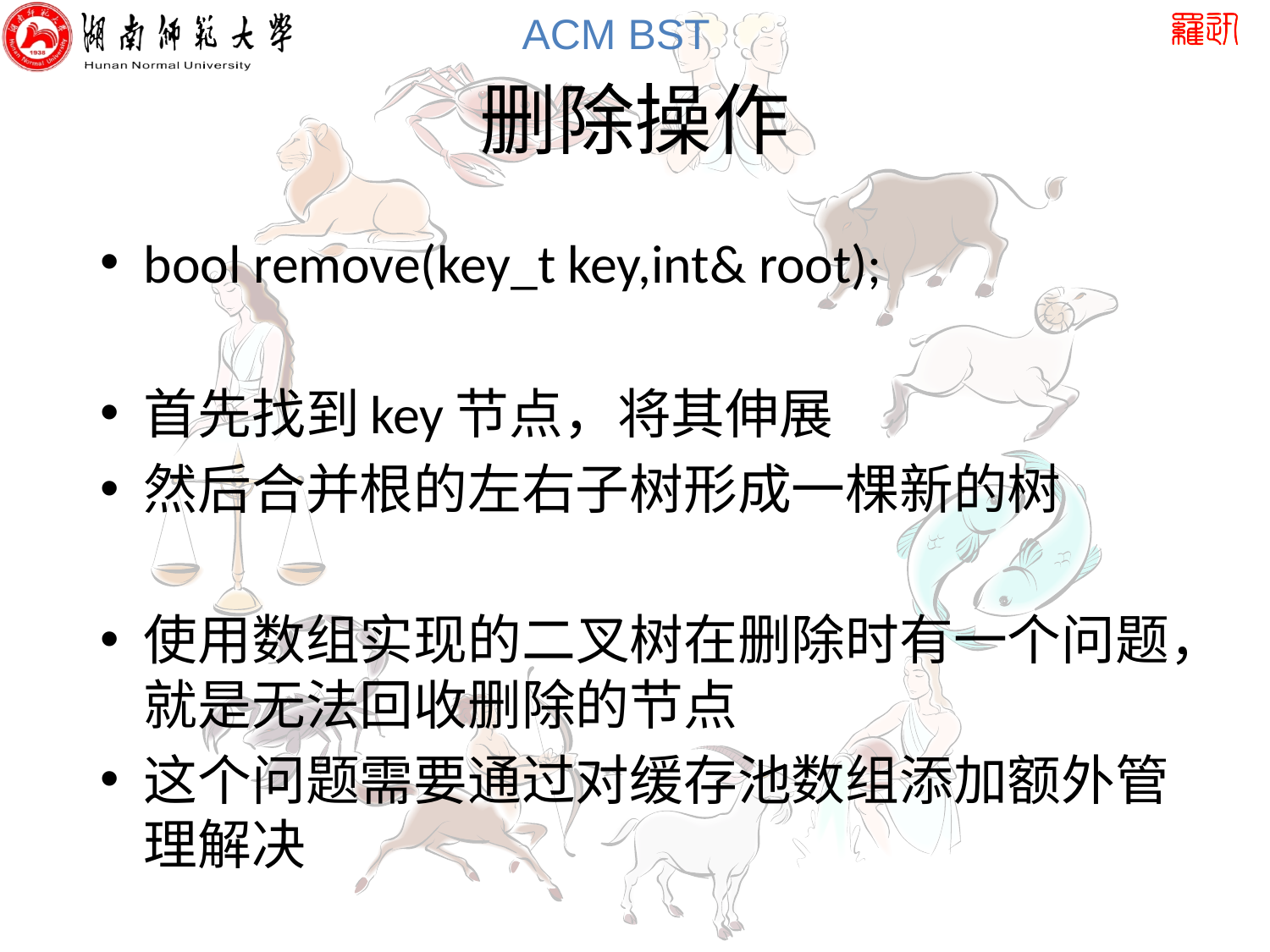

# 删除操作
bool remove(key_t key,int& root);

首先找到key节点，将其伸展
然后合并根的左右子树形成一棵新的树

使用数组实现的二叉树在删除时有一个问题，就是无法回收删除的节点
这个问题需要通过对缓存池数组添加额外管理解决